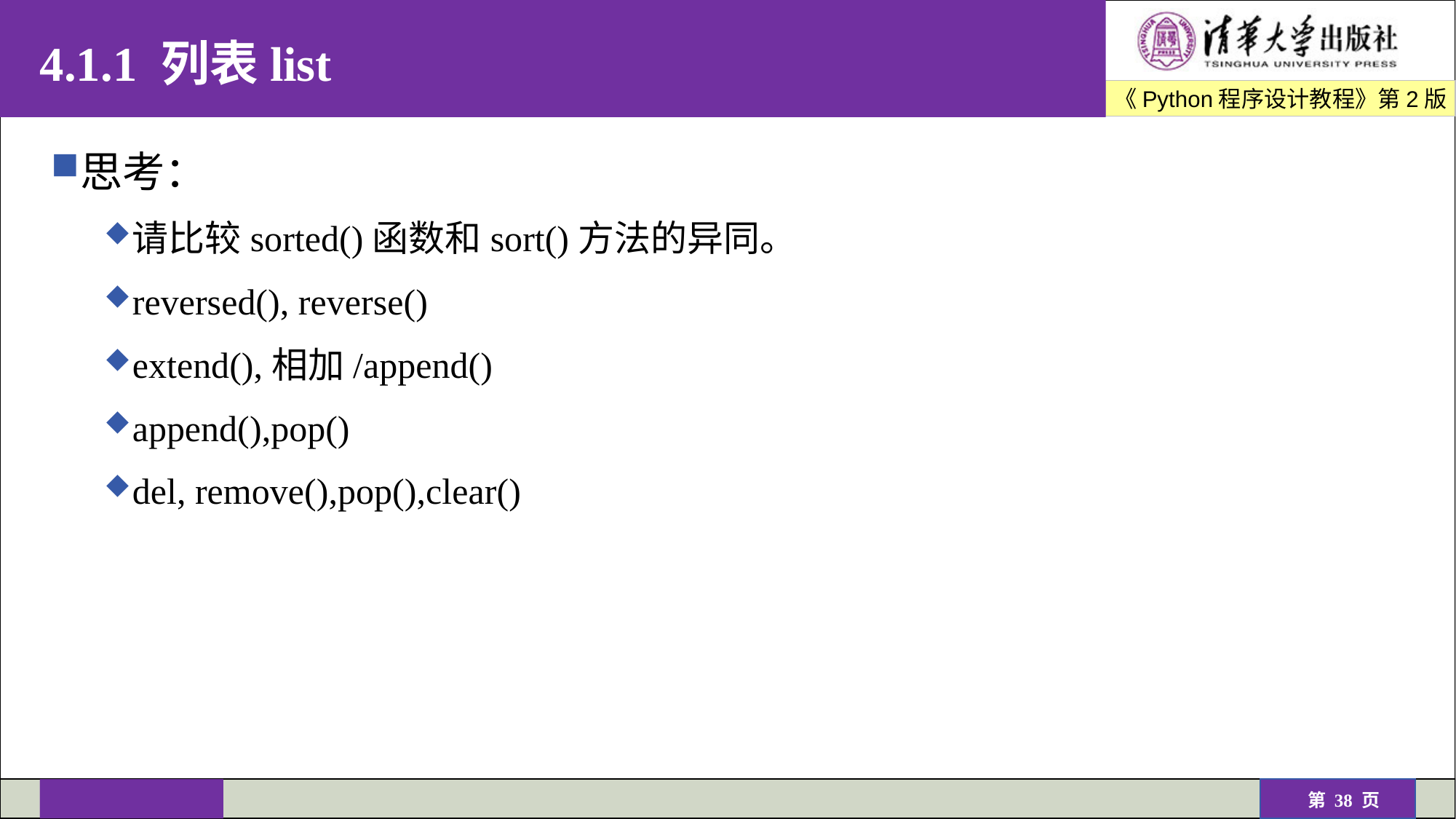

# 4.1.1 列表list
思考：
请比较sorted()函数和sort()方法的异同。
reversed(), reverse()
extend(),相加/append()
append(),pop()
del, remove(),pop(),clear()